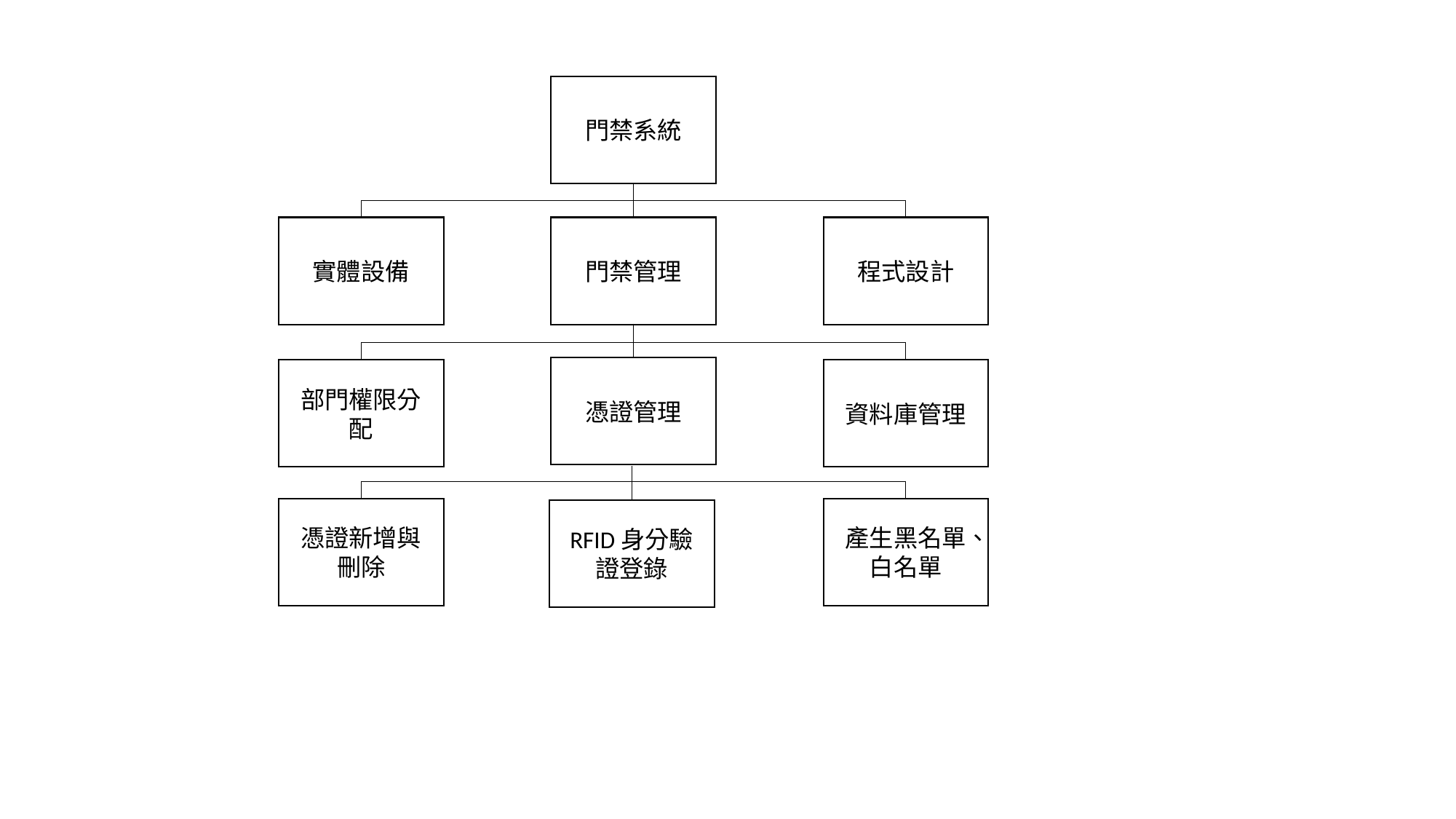

門禁系統
實體設備
程式設計
門禁管理
部門權限分配
資料庫管理
憑證管理
憑證新增與刪除
產生黑名單、白名單
RFID身分驗證登錄